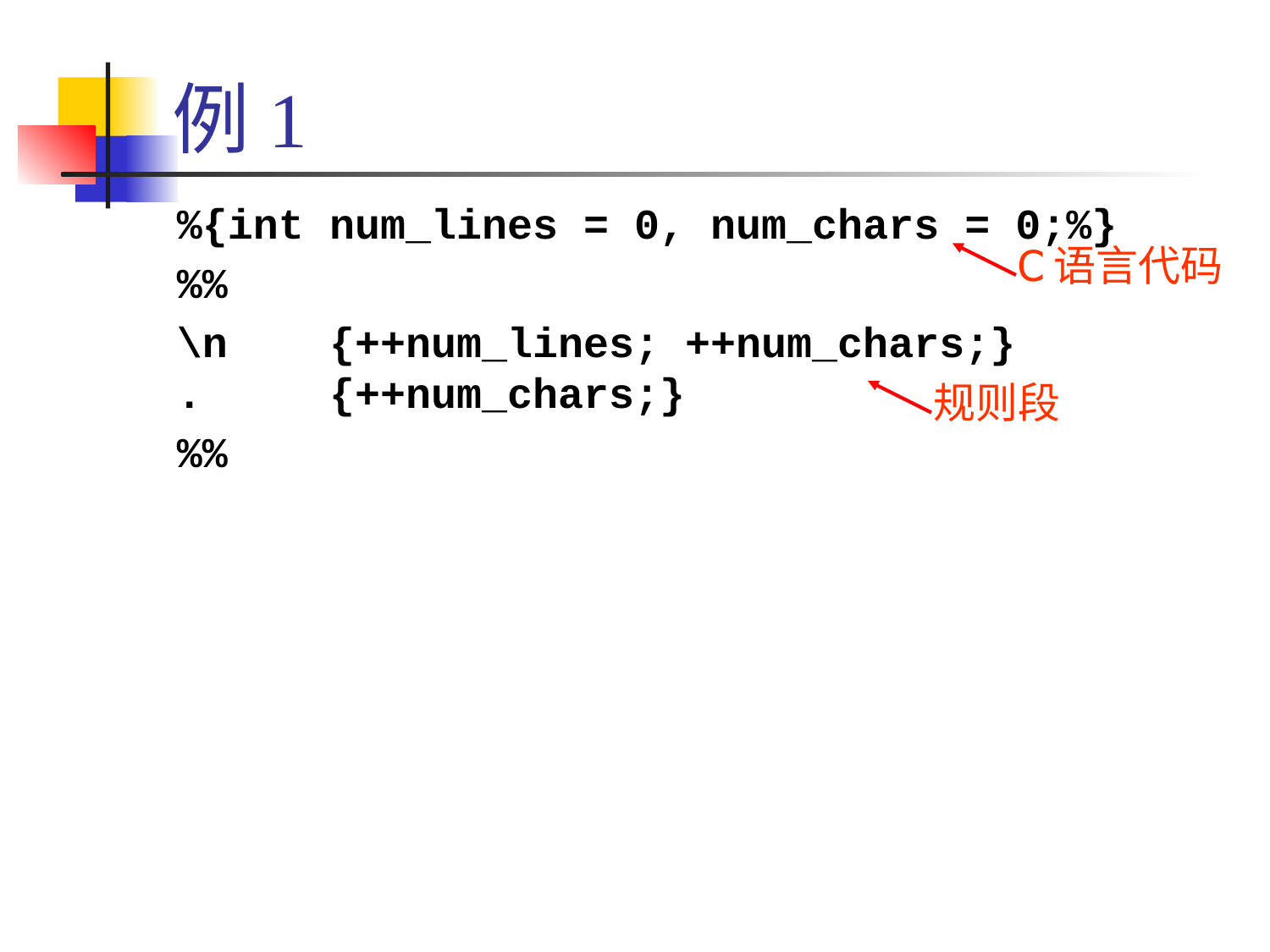

# 例1
%{int num_lines = 0, num_chars = 0;%}
%%
\n    {++num_lines; ++num_chars;}
.     {++num_chars;}
%%
C语言代码

规则段